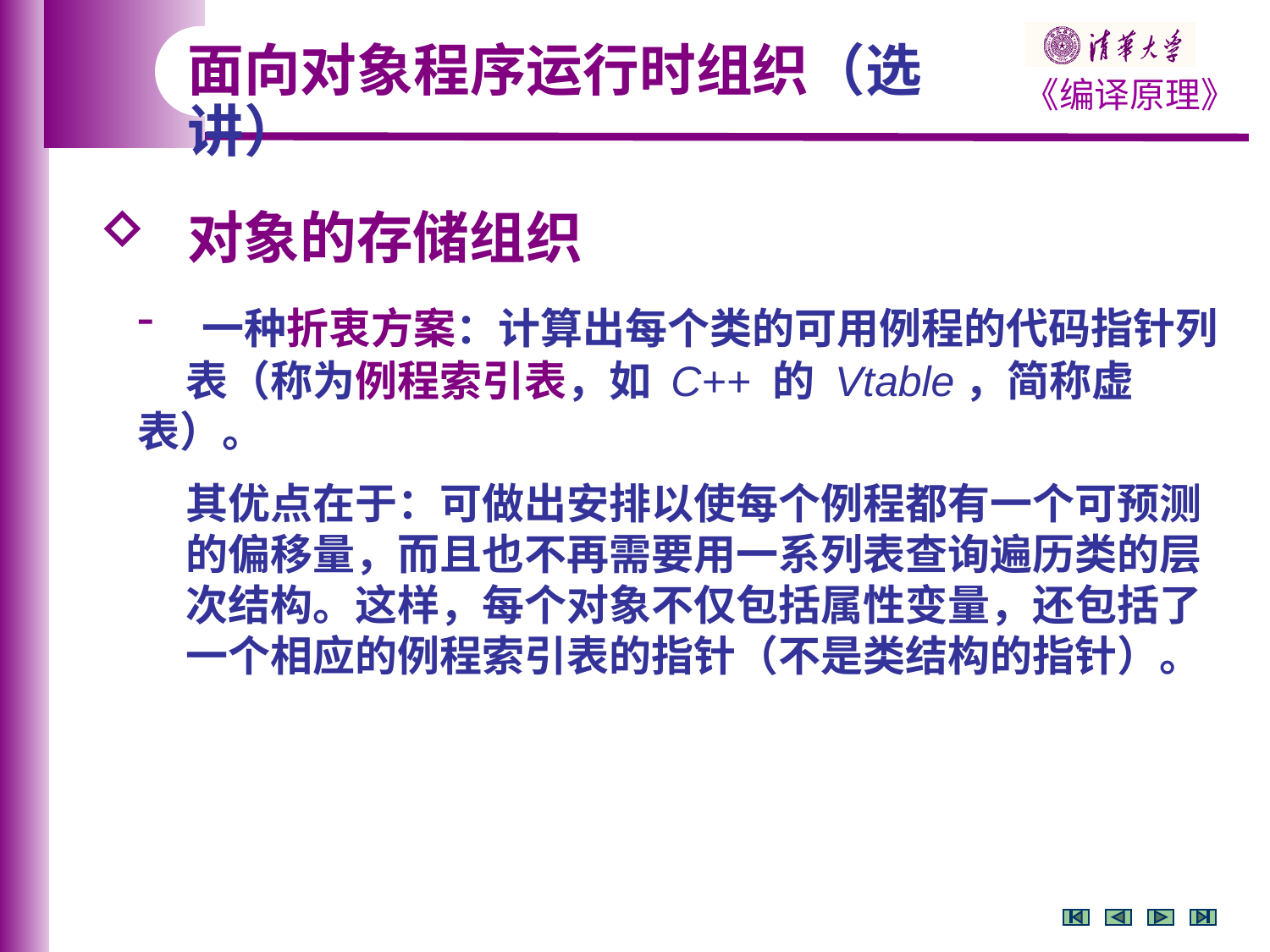

面向对象程序运行时组织（选讲）
  对象的存储组织
  一种折衷方案：计算出每个类的可用例程的代码指针列
    表（称为例程索引表，如 C++ 的 Vtable，简称虚表）。

    其优点在于：可做出安排以使每个例程都有一个可预测
    的偏移量，而且也不再需要用一系列表查询遍历类的层
    次结构。这样，每个对象不仅包括属性变量，还包括了
    一个相应的例程索引表的指针（不是类结构的指针）。